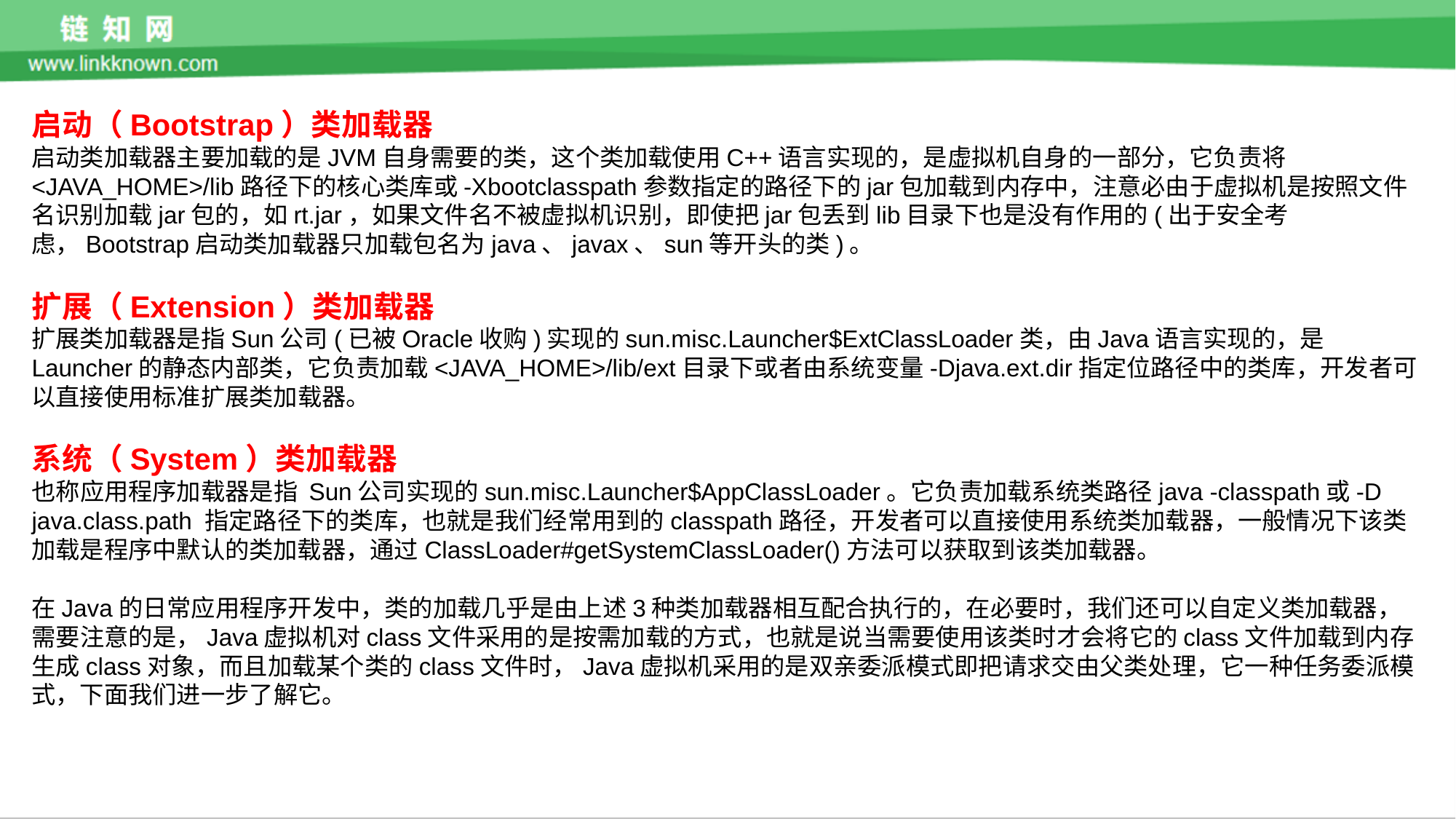

启动（Bootstrap）类加载器
启动类加载器主要加载的是JVM自身需要的类，这个类加载使用C++语言实现的，是虚拟机自身的一部分，它负责将 <JAVA_HOME>/lib路径下的核心类库或-Xbootclasspath参数指定的路径下的jar包加载到内存中，注意必由于虚拟机是按照文件名识别加载jar包的，如rt.jar，如果文件名不被虚拟机识别，即使把jar包丢到lib目录下也是没有作用的(出于安全考虑，Bootstrap启动类加载器只加载包名为java、javax、sun等开头的类)。

扩展（Extension）类加载器
扩展类加载器是指Sun公司(已被Oracle收购)实现的sun.misc.Launcher$ExtClassLoader类，由Java语言实现的，是Launcher的静态内部类，它负责加载<JAVA_HOME>/lib/ext目录下或者由系统变量-Djava.ext.dir指定位路径中的类库，开发者可以直接使用标准扩展类加载器。

系统（System）类加载器
也称应用程序加载器是指 Sun公司实现的sun.misc.Launcher$AppClassLoader。它负责加载系统类路径java -classpath或-D java.class.path 指定路径下的类库，也就是我们经常用到的classpath路径，开发者可以直接使用系统类加载器，一般情况下该类加载是程序中默认的类加载器，通过ClassLoader#getSystemClassLoader()方法可以获取到该类加载器。

在Java的日常应用程序开发中，类的加载几乎是由上述3种类加载器相互配合执行的，在必要时，我们还可以自定义类加载器，需要注意的是，Java虚拟机对class文件采用的是按需加载的方式，也就是说当需要使用该类时才会将它的class文件加载到内存生成class对象，而且加载某个类的class文件时，Java虚拟机采用的是双亲委派模式即把请求交由父类处理，它一种任务委派模式，下面我们进一步了解它。